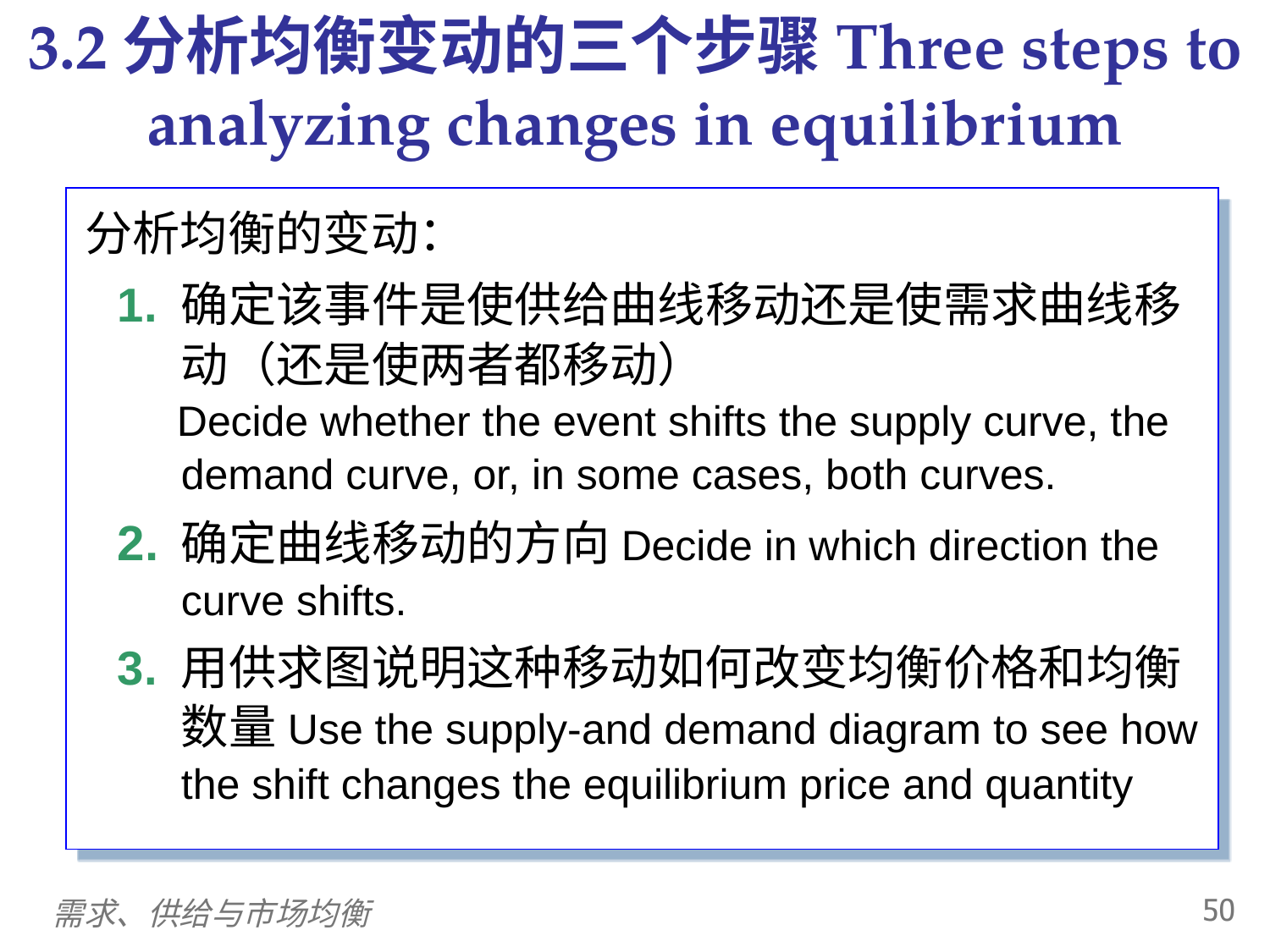

3.2分析均衡变动的三个步骤Three steps to analyzing changes in equilibrium
分析均衡的变动：
1.	确定该事件是使供给曲线移动还是使需求曲线移动（还是使两者都移动）
     Decide whether the event shifts the supply curve, the demand curve, or, in some cases, both curves.
2.	确定曲线移动的方向Decide in which direction the curve shifts.
3.	用供求图说明这种移动如何改变均衡价格和均衡数量Use the supply-and demand diagram to see how the shift changes the equilibrium price and quantity
50
需求、供给与市场均衡